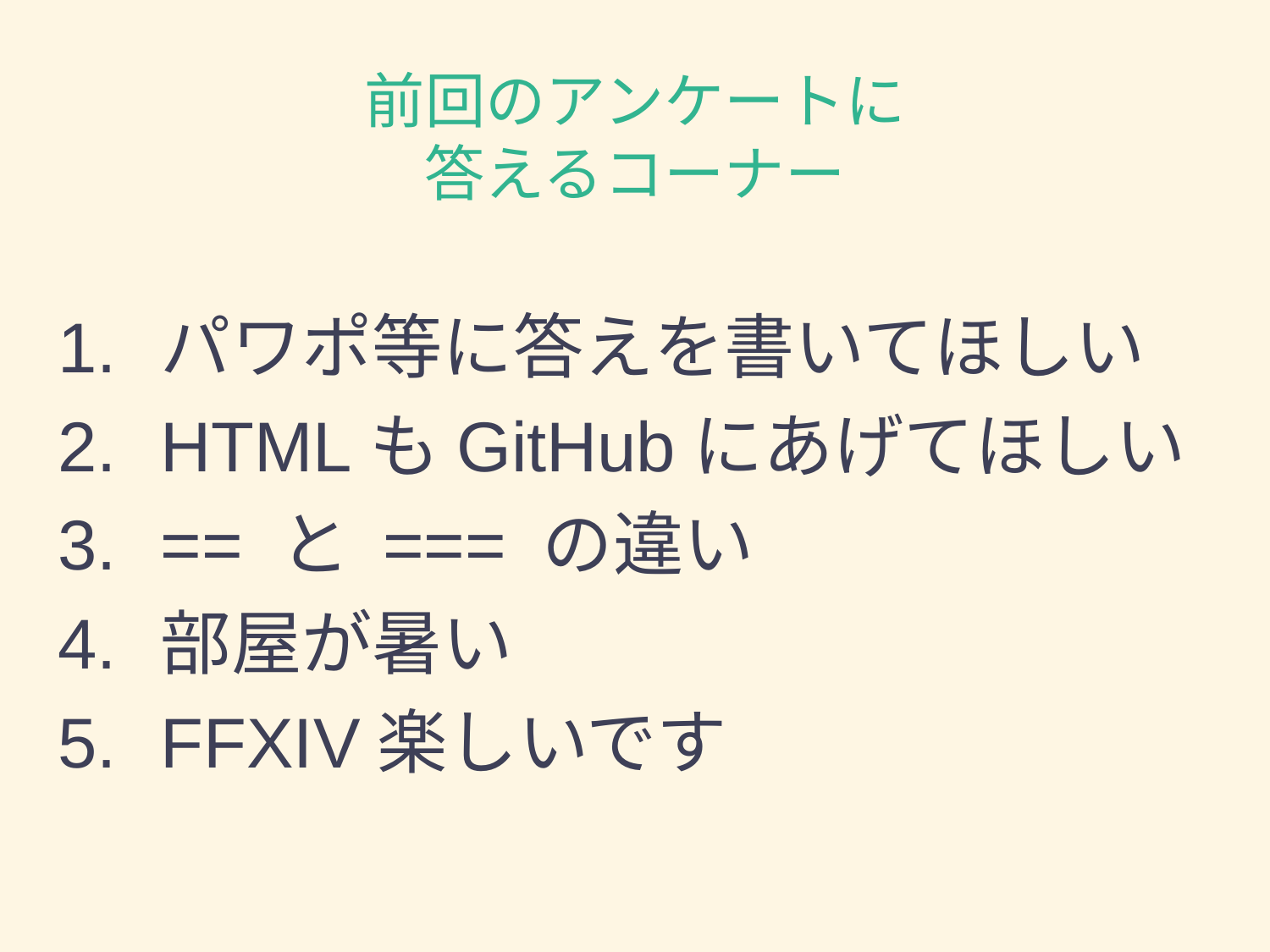

# 前回のアンケートに 答えるコーナー
パワポ等に答えを書いてほしい
HTMLもGitHubにあげてほしい
== と === の違い
部屋が暑い
FFXIV楽しいです